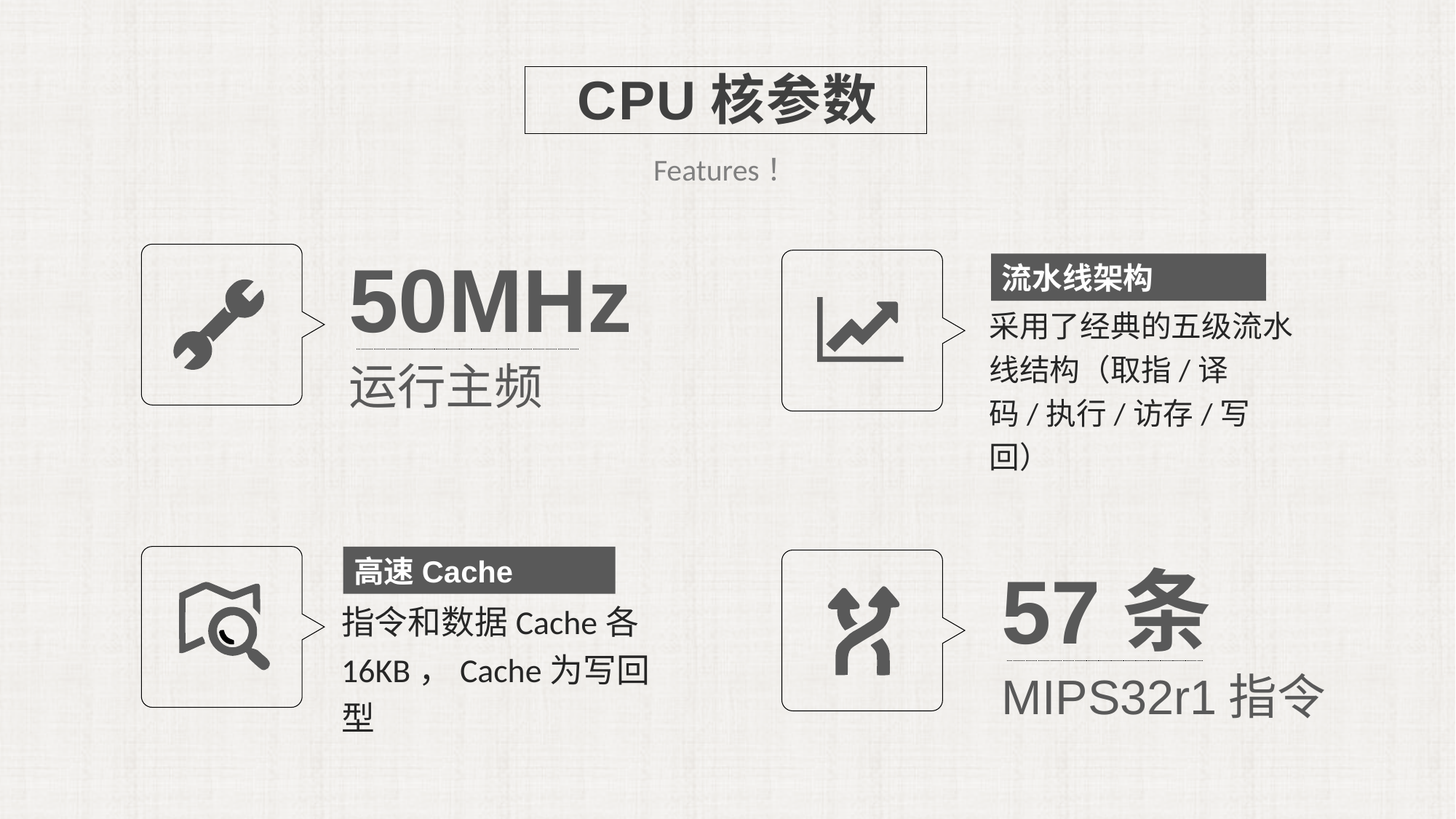

CPU核参数
Features！

50MHz
运行主频

流水线架构
采用了经典的五级流水线结构（取指/译码/执行/访存/写回）

高速Cache
指令和数据Cache各16KB，Cache为写回型

57条
MIPS32r1指令